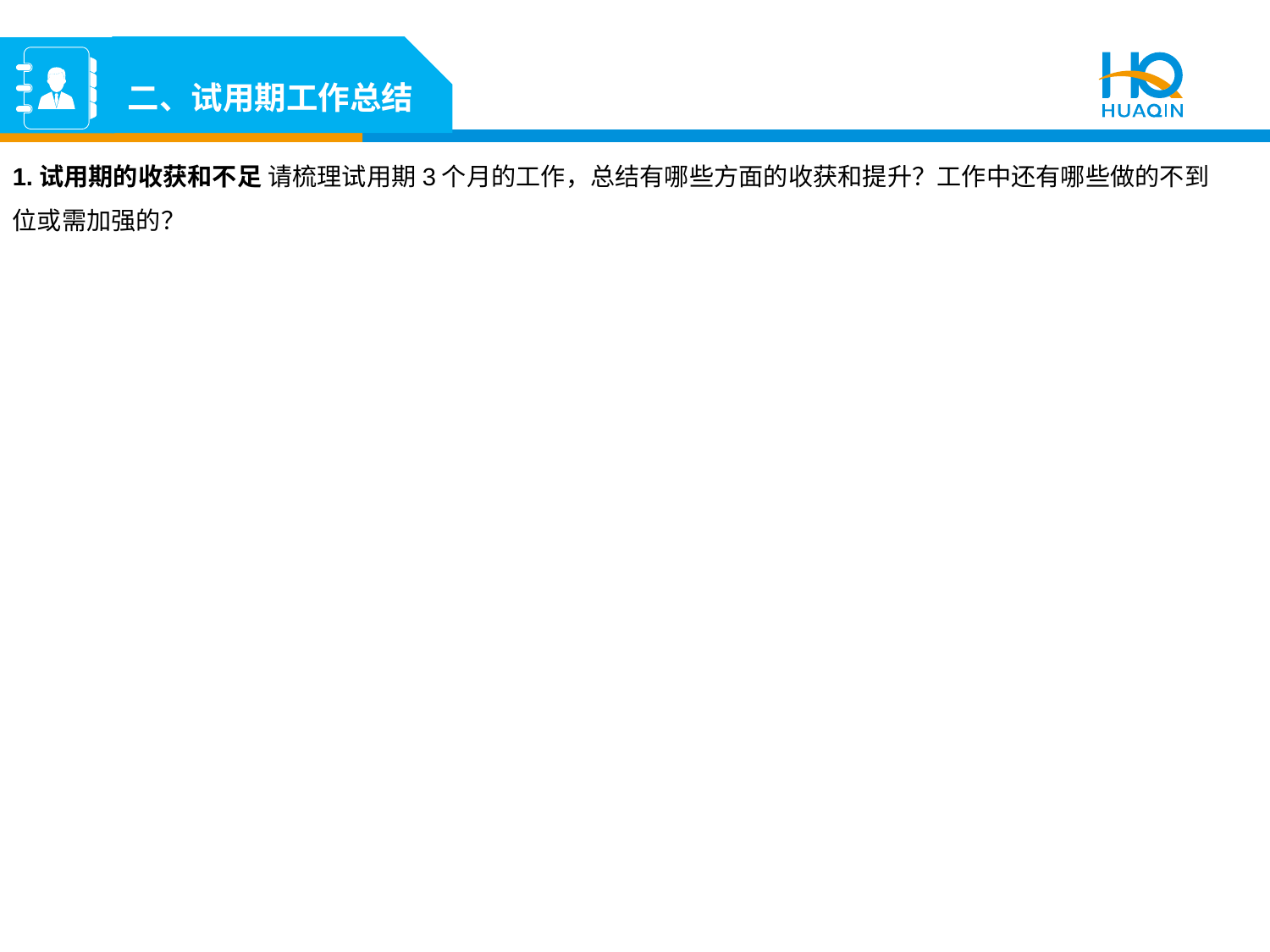

二、试用期工作总结

1.试用期的收获和不足 请梳理试用期3个月的工作，总结有哪些方面的收获和提升？工作中还有哪些做的不到位或需加强的？